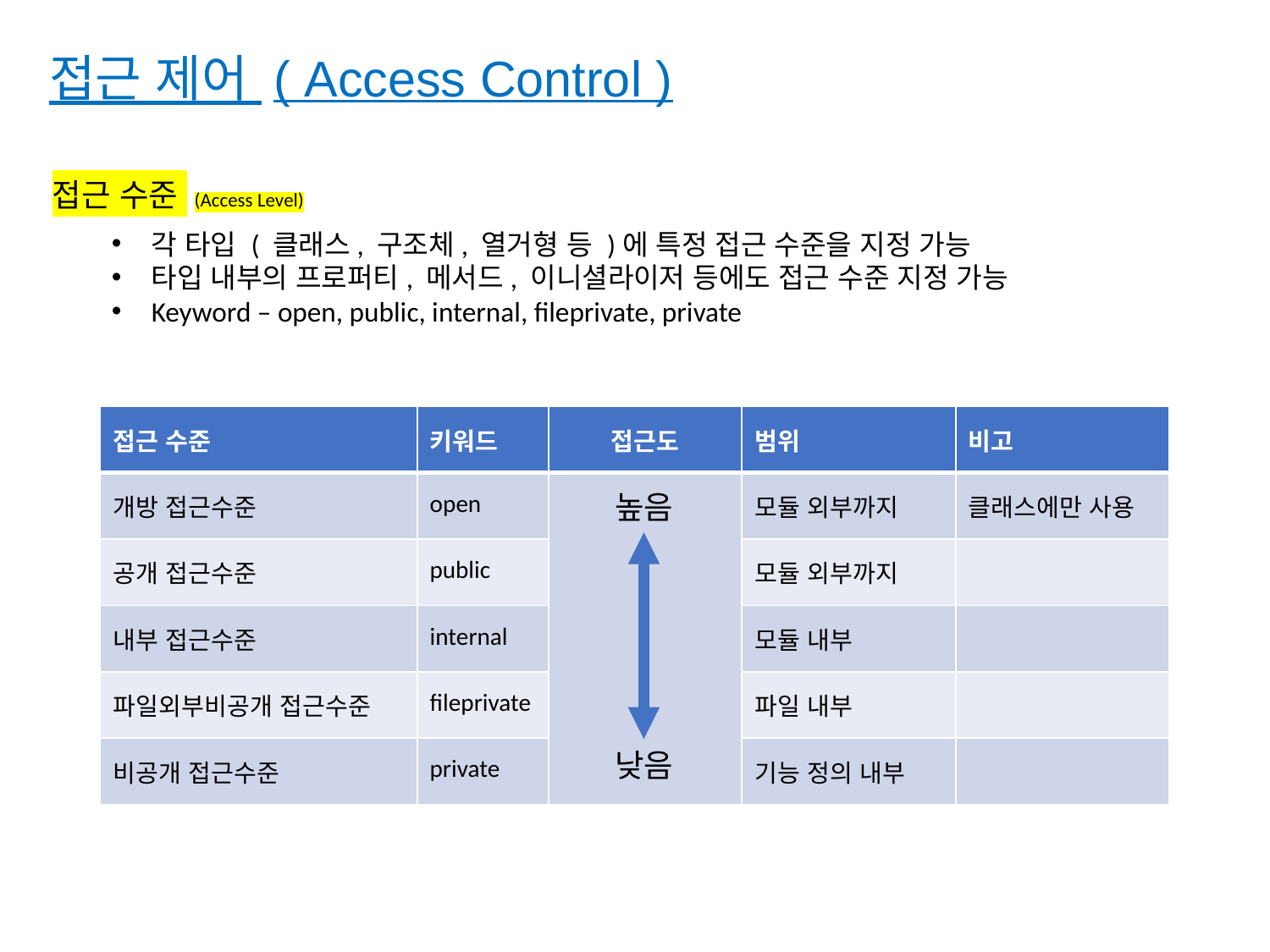

접근 제어 ( Access Control )
접근 수준 (Access Level)
각 타입 ( 클래스, 구조체, 열거형 등 )에 특정 접근 수준을 지정 가능
타입 내부의 프로퍼티, 메서드, 이니셜라이저 등에도 접근 수준 지정 가능
Keyword – open, public, internal, fileprivate, private
| 접근 수준 | 키워드 | 접근도 | 범위 | 비고 |
| --- | --- | --- | --- | --- |
| 개방 접근수준 | open |  | 모듈 외부까지 | 클래스에만 사용 |
| 공개 접근수준 | public |  | 모듈 외부까지 |  |
| 내부 접근수준 | internal |  | 모듈 내부 |  |
| 파일외부비공개 접근수준 | fileprivate |  | 파일 내부 |  |
| 비공개 접근수준 | private |  | 기능 정의 내부 |  |
높음
낮음